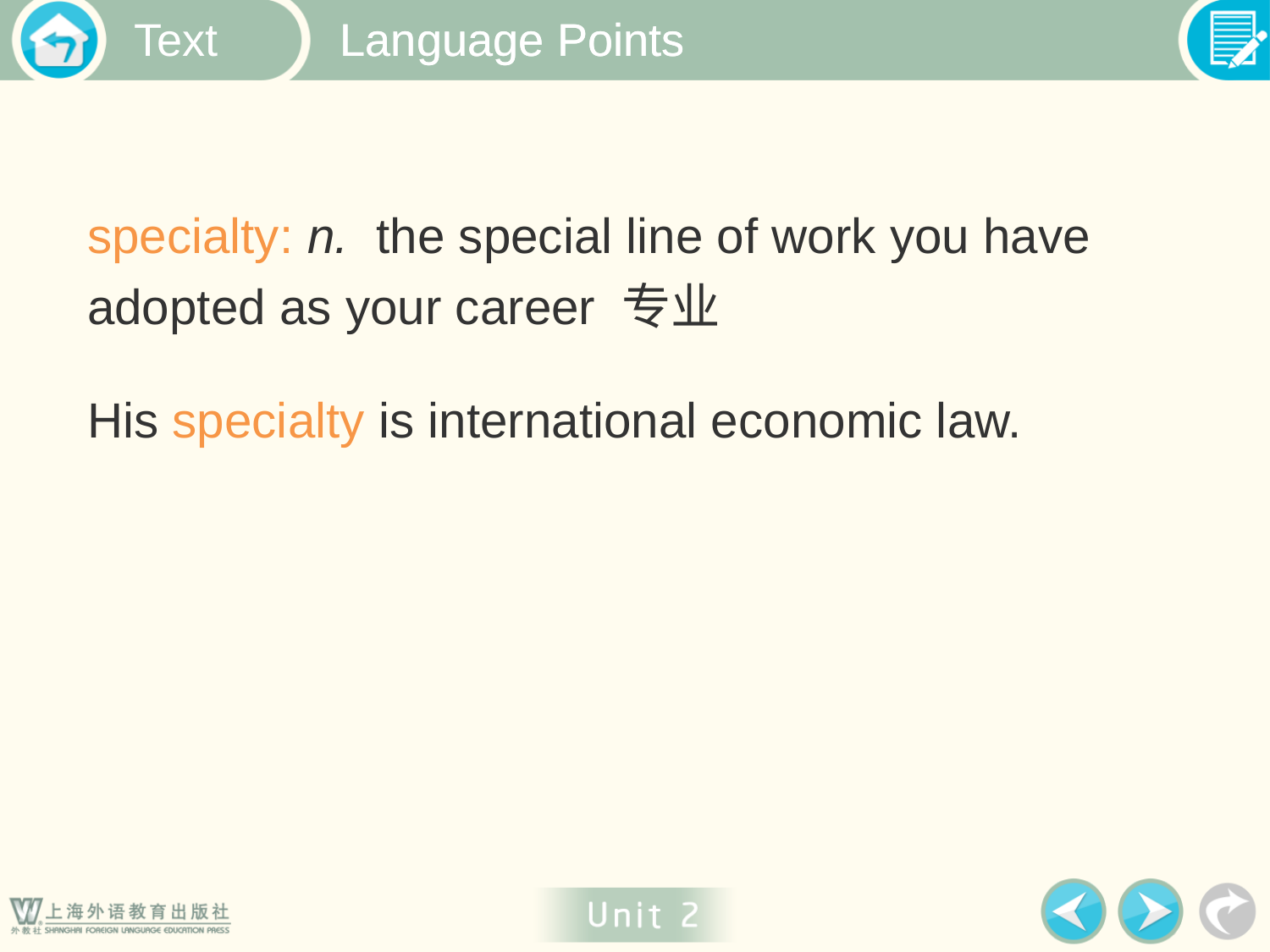

Language Points
Language Points
specialty: n.  the special line of work you have adopted as your career 专业

His specialty is international economic law.